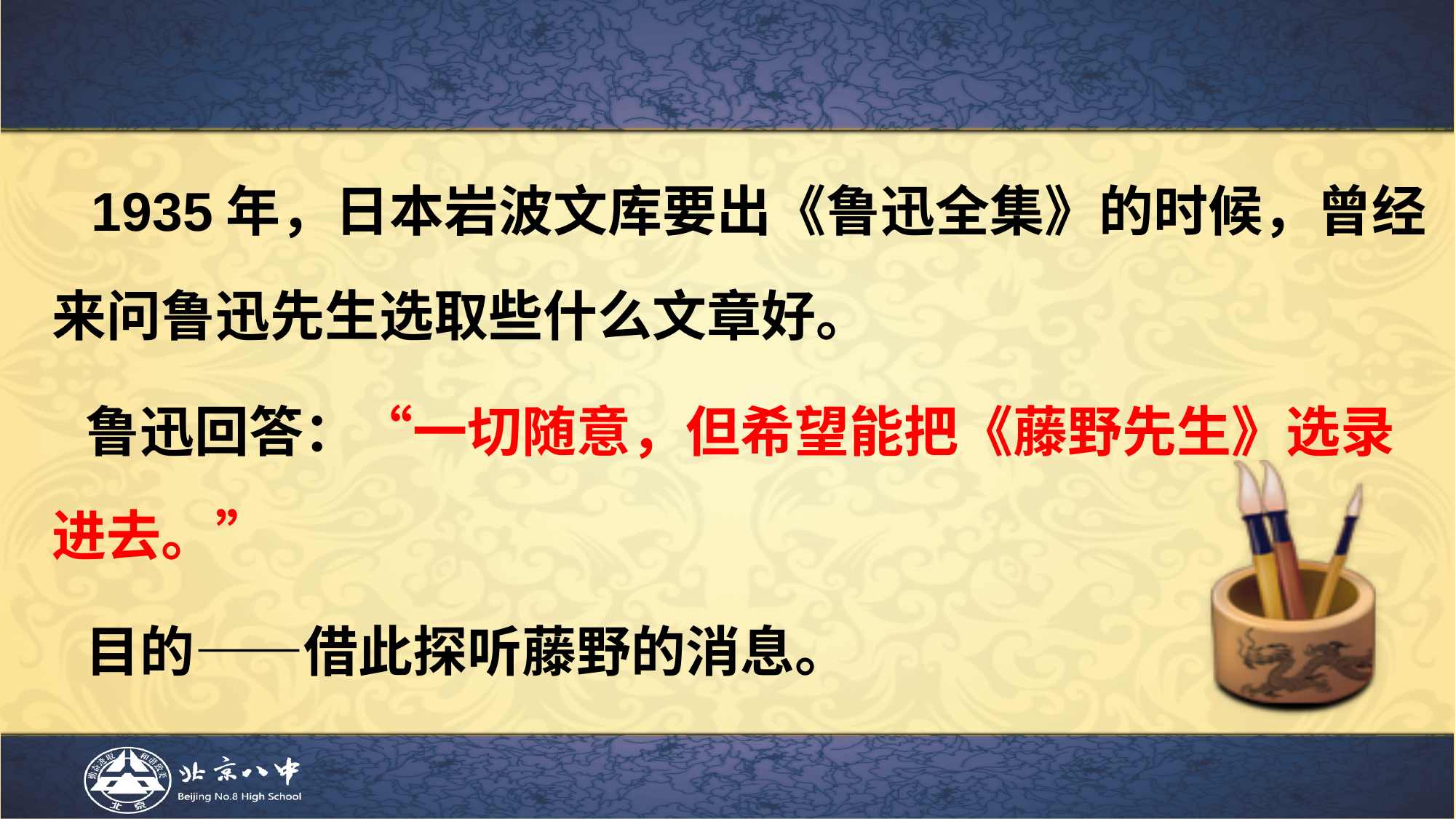

#
      1935年，日本岩波文库要出《鲁迅全集》的时候，曾经来问鲁迅先生选取些什么文章好。
     鲁迅回答：“一切随意，但希望能把《藤野先生》选录进去。”
     目的——借此探听藤野的消息。